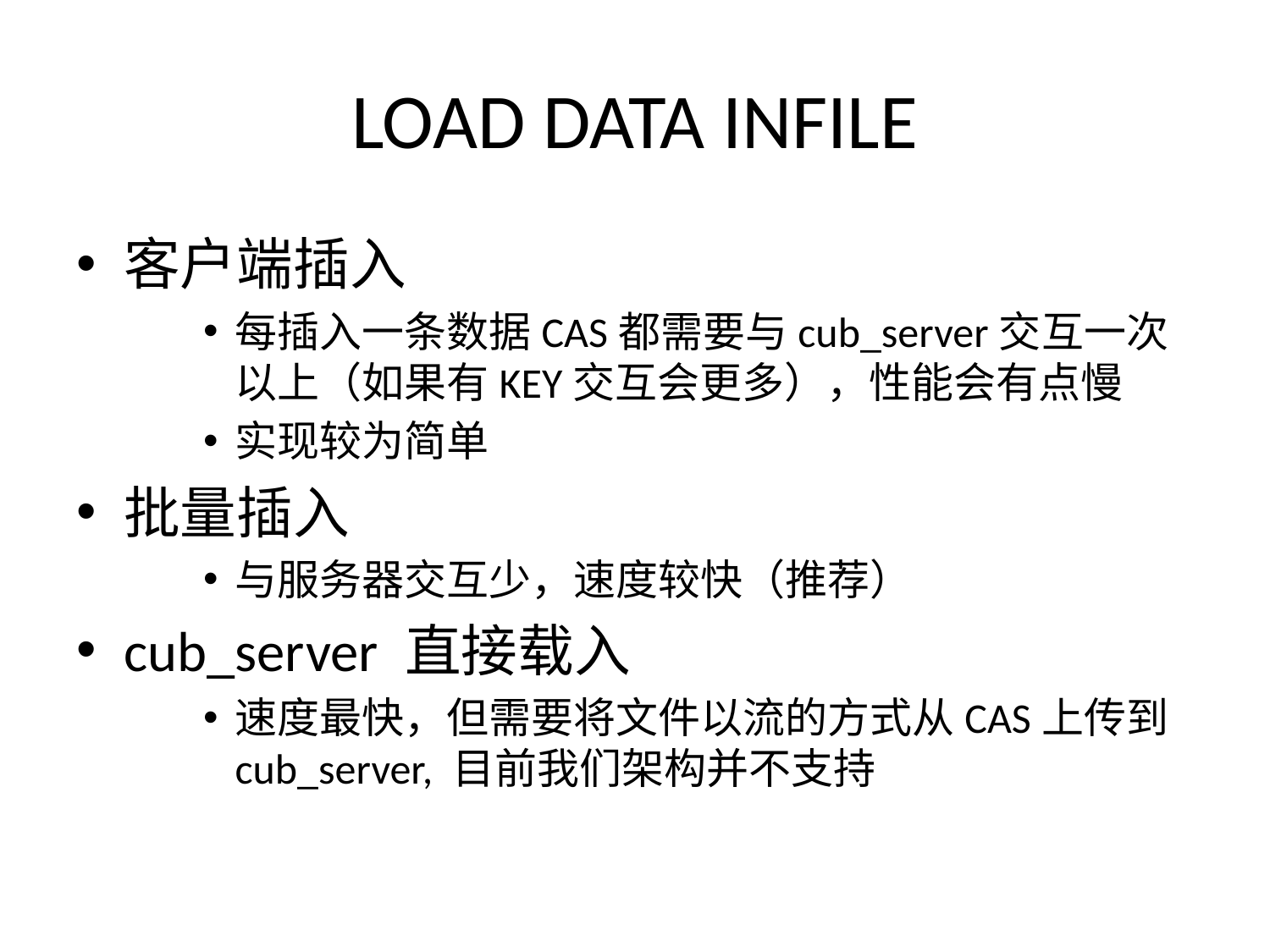

# LOAD DATA INFILE
客户端插入
每插入一条数据CAS都需要与cub_server交互一次以上（如果有KEY交互会更多），性能会有点慢
实现较为简单
批量插入
与服务器交互少，速度较快（推荐）
cub_server 直接载入
速度最快，但需要将文件以流的方式从CAS上传到cub_server, 目前我们架构并不支持